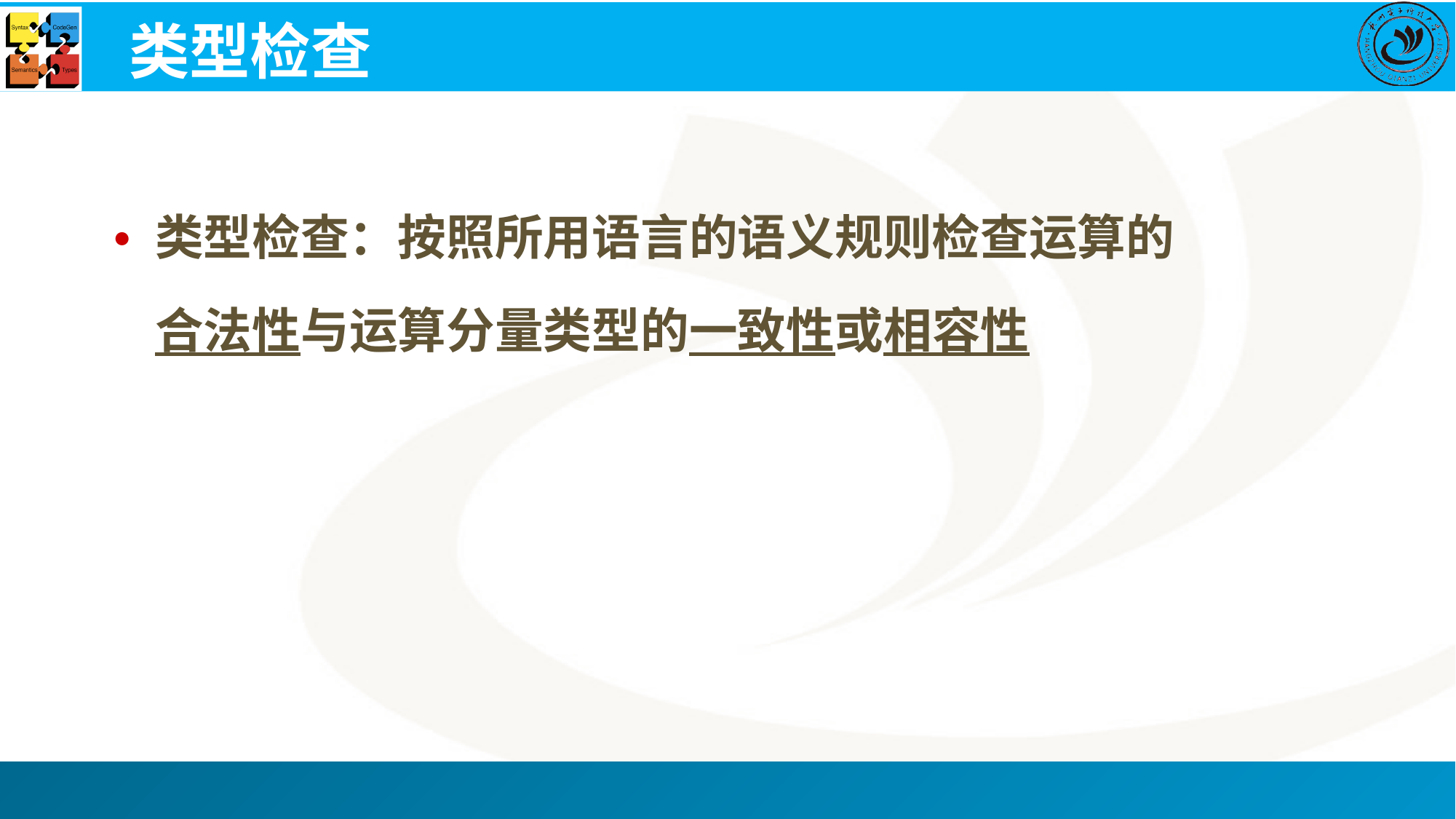

# 类型检查
类型检查：按照所用语言的语义规则检查运算的合法性与运算分量类型的一致性或相容性
3